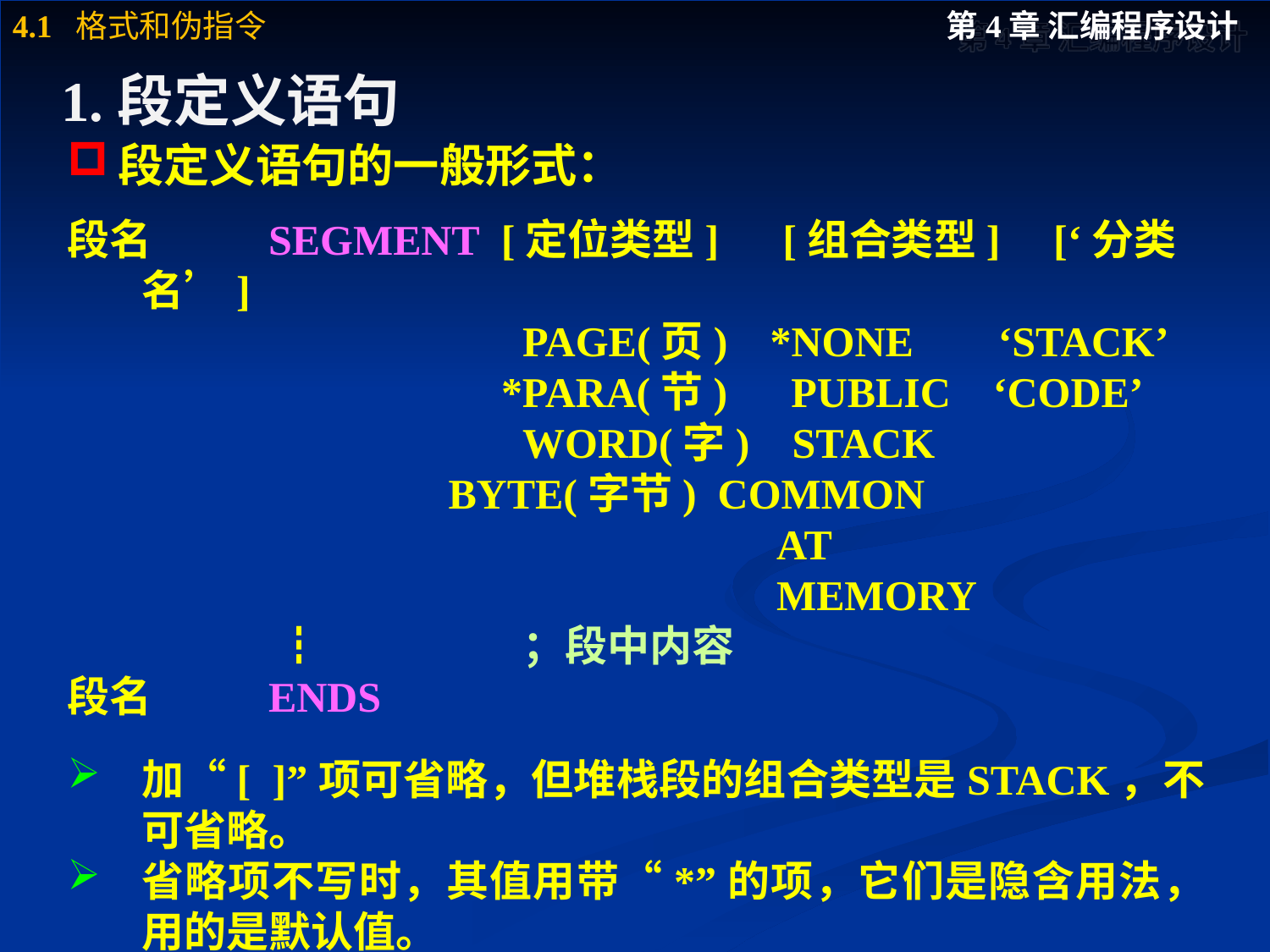

# 1.段定义语句
段定义语句的一般形式：
段名	SEGMENT  [定位类型]      [组合类型]     [‘分类名’]
			            PAGE(页)    *NONE        ‘STACK’
			          *PARA(节)      PUBLIC    ‘CODE’
			            WORD(字)    STACK
                                    BYTE(字节)  COMMON
				  	            AT
					            MEMORY
		 ┇		；段中内容
段名	ENDS
加“[  ]”项可省略，但堆栈段的组合类型是STACK，不可省略。
省略项不写时，其值用带“*”的项，它们是隐含用法，用的是默认值。